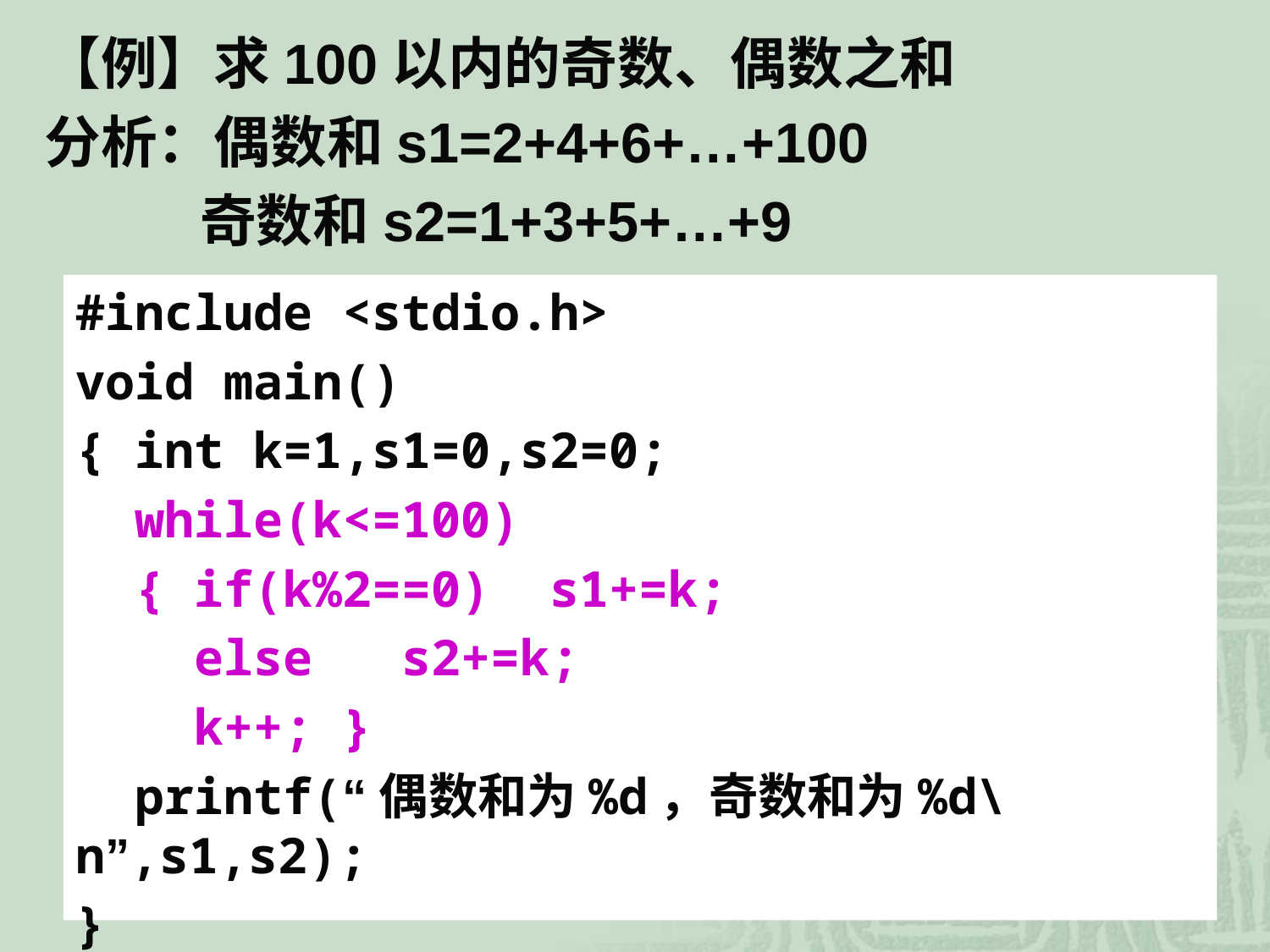

【例】求100以内的奇数、偶数之和
分析：偶数和s1=2+4+6+…+100
           奇数和s2=1+3+5+…+9
#include <stdio.h>
void main()
{ int k=1,s1=0,s2=0;
  while(k<=100)
  { if(k%2==0)  s1+=k;
    else   s2+=k;
    k++; }
  printf(“偶数和为%d，奇数和为%d\n”,s1,s2);
}